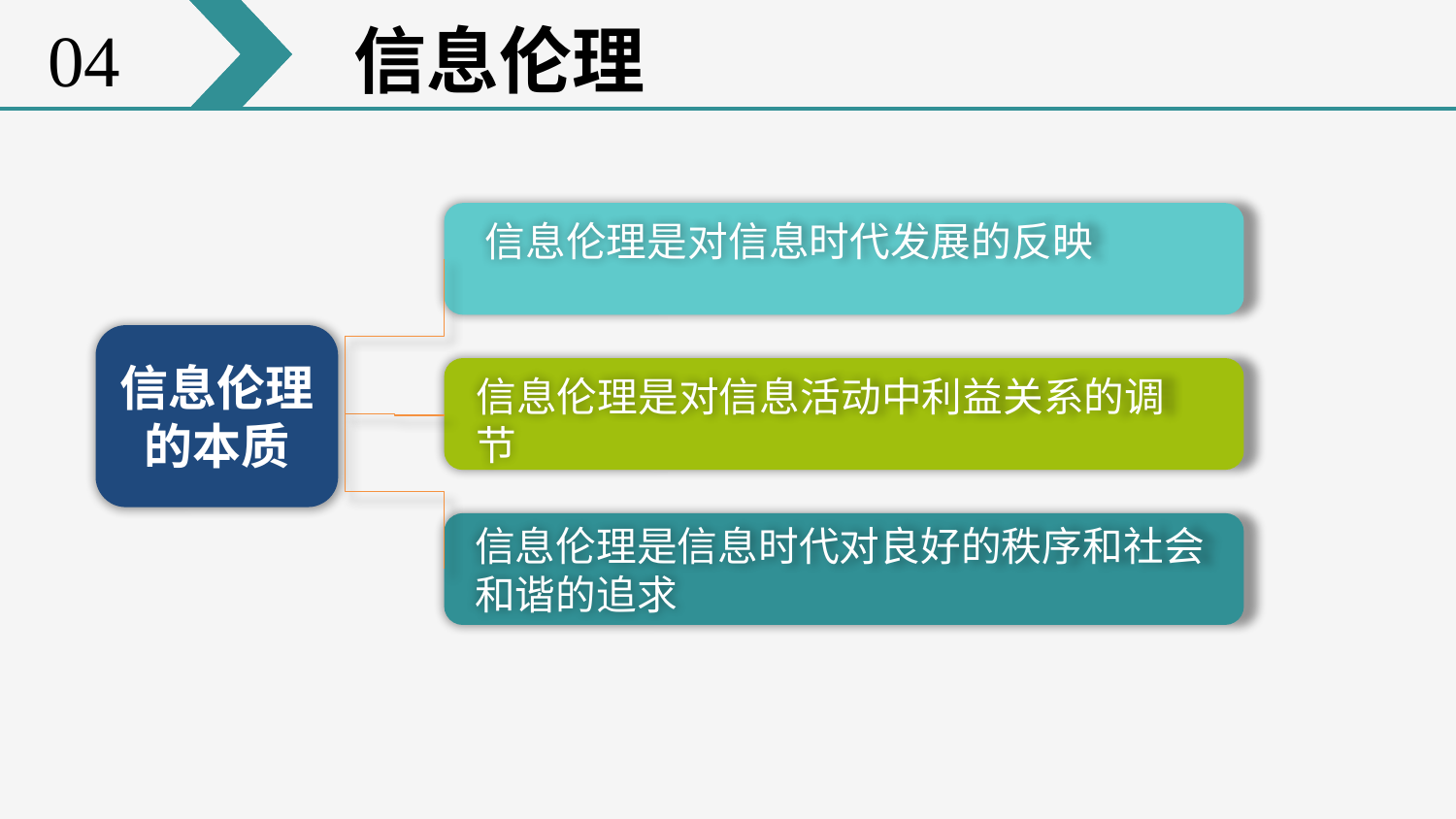

信息伦理
04

信息伦理是对信息时代发展的反映
信息伦理
的本质

信息伦理是对信息活动中利益关系的调节

信息伦理是信息时代对良好的秩序和社会和谐的追求